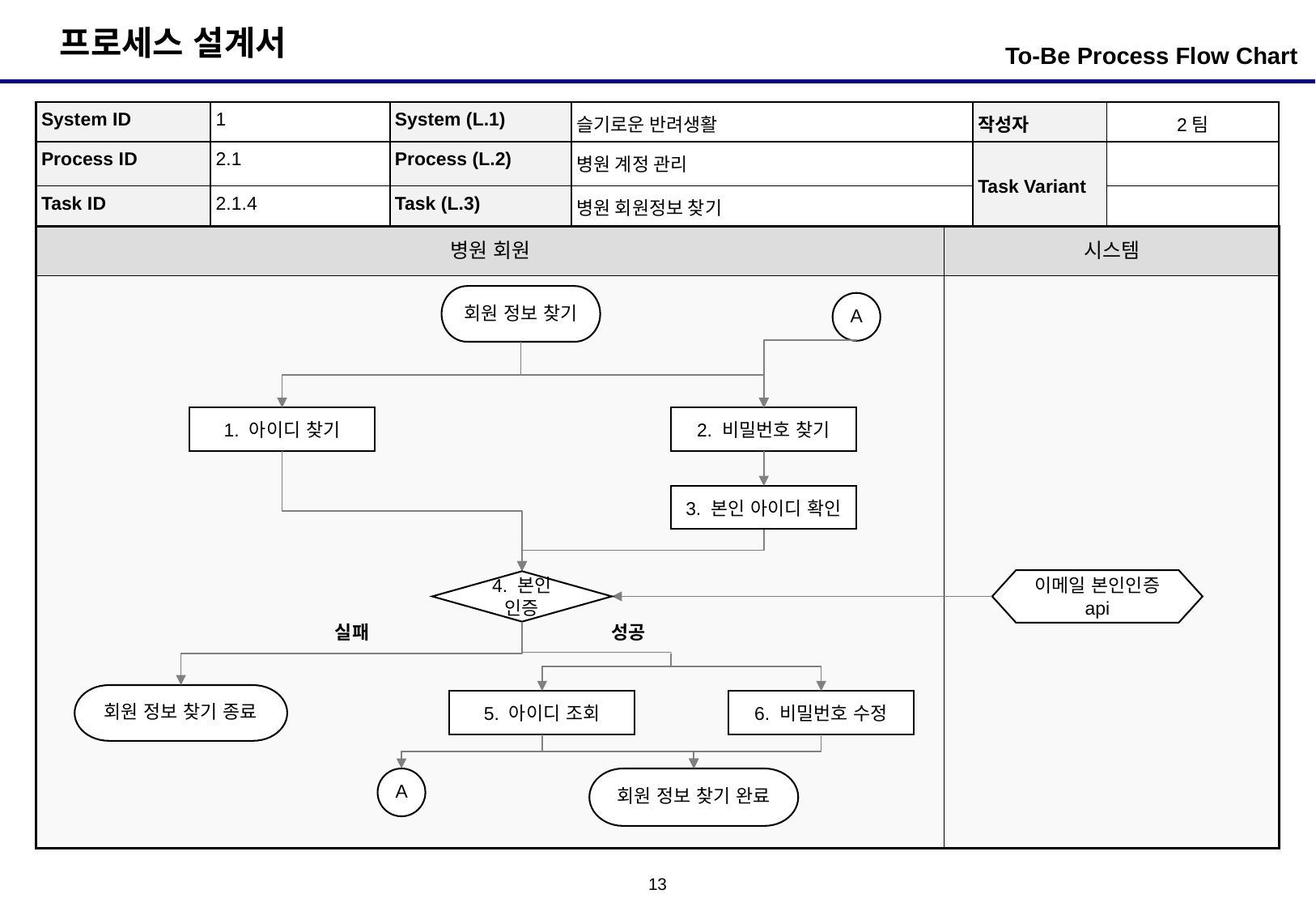

To-Be Process Flow Chart
| System ID | 1 | System (L.1) | 슬기로운 반려생활 | 작성자 | 2팀 |
| --- | --- | --- | --- | --- | --- |
| Process ID | 2.1 | Process (L.2) | 병원 계정 관리 | Task Variant |  |
| Task ID | 2.1.4 | Task (L.3) | 병원 회원정보 찾기 |  |  |
| 병원 회원 | 시스템 |
| --- | --- |
|  |  |
회원 정보 찾기
A
1. 아이디 찾기
2. 비밀번호 찾기
3. 본인 아이디 확인
이메일 본인인증 api
4. 본인 인증
실패
성공
회원 정보 찾기 종료
6. 비밀번호 수정
5. 아이디 조회
A
회원 정보 찾기 완료